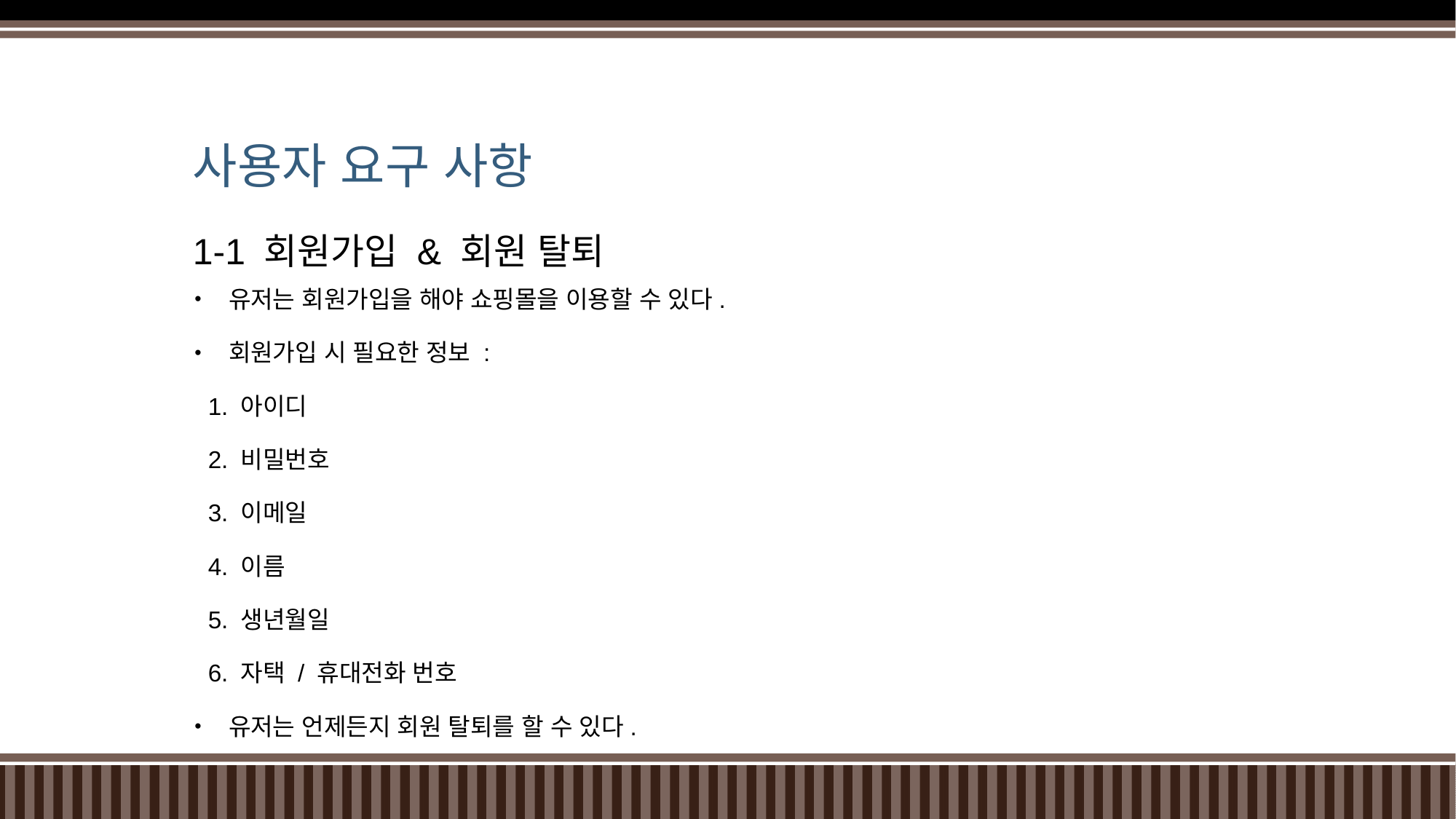

# 사용자 요구 사항
1-1 회원가입 & 회원 탈퇴
유저는 회원가입을 해야 쇼핑몰을 이용할 수 있다.
회원가입 시 필요한 정보 :
  1. 아이디
  2. 비밀번호
  3. 이메일
  4. 이름
  5. 생년월일
  6. 자택 / 휴대전화 번호
유저는 언제든지 회원 탈퇴를 할 수 있다.